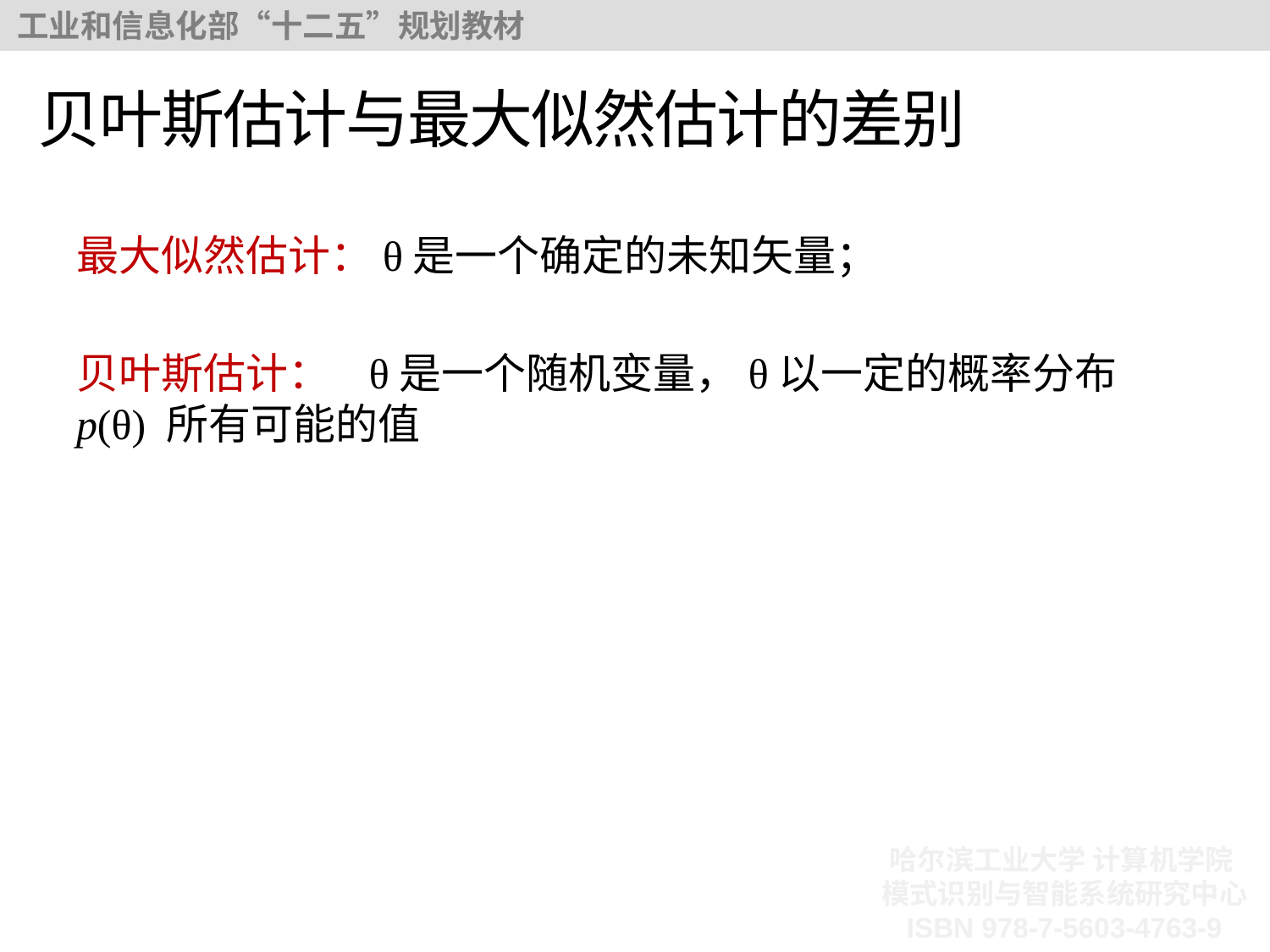

# 贝叶斯估计与最大似然估计的差别
最大似然估计：θ是一个确定的未知矢量；

贝叶斯估计：   θ是一个随机变量，θ以一定的概率分布 p(θ) 所有可能的值